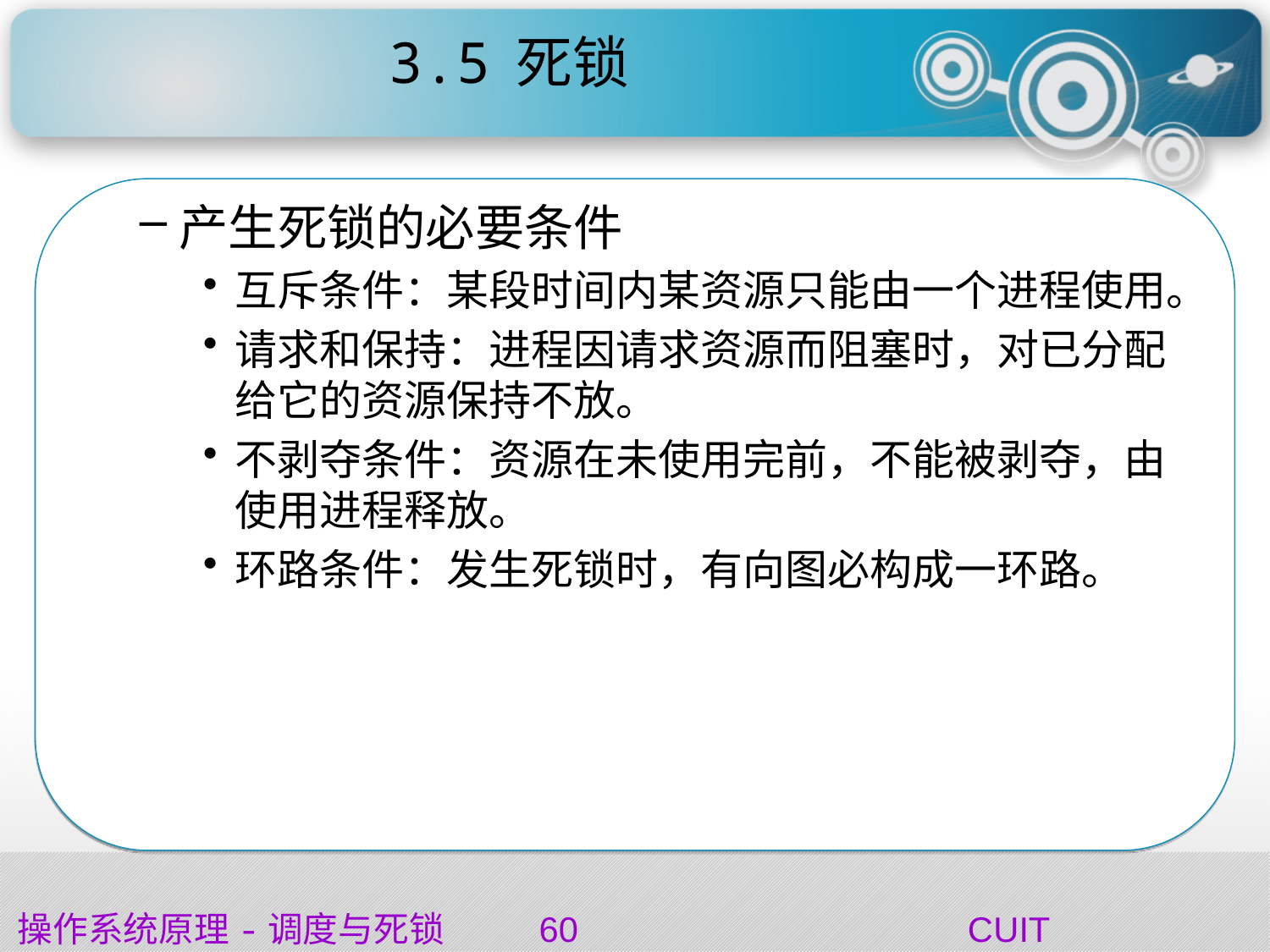

# 3.5	死锁
产生死锁的必要条件
互斥条件：某段时间内某资源只能由一个进程使用。
请求和保持：进程因请求资源而阻塞时，对已分配给它的资源保持不放。
不剥夺条件：资源在未使用完前，不能被剥夺，由使用进程释放。
环路条件：发生死锁时，有向图必构成一环路。